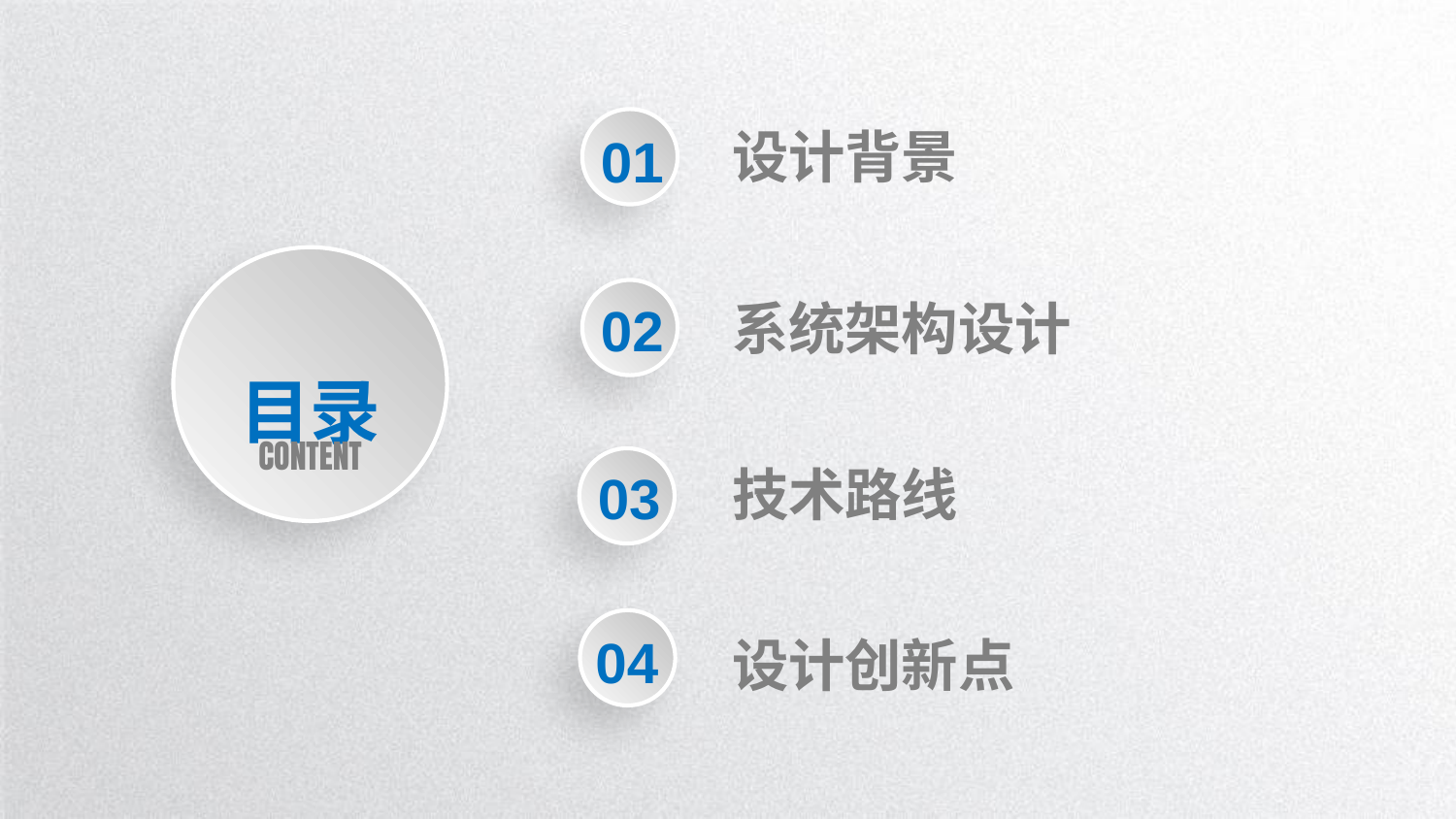

01
设计背景

02
系统架构设计
目录
CONTENT

03
技术路线

04
设计创新点